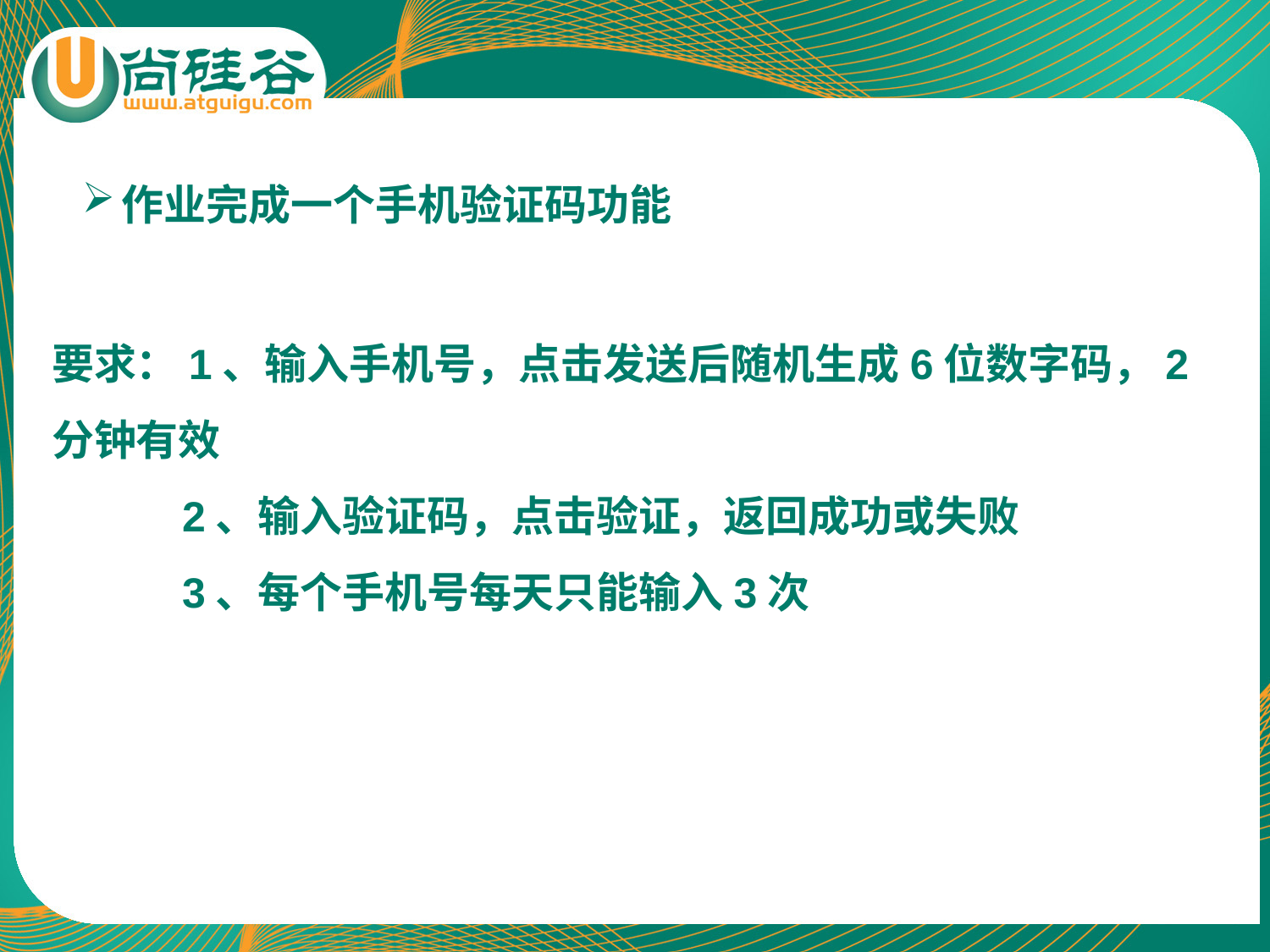

作业完成一个手机验证码功能
要求：1、输入手机号，点击发送后随机生成6位数字码，2分钟有效
           2、输入验证码，点击验证，返回成功或失败
           3、每个手机号每天只能输入3次